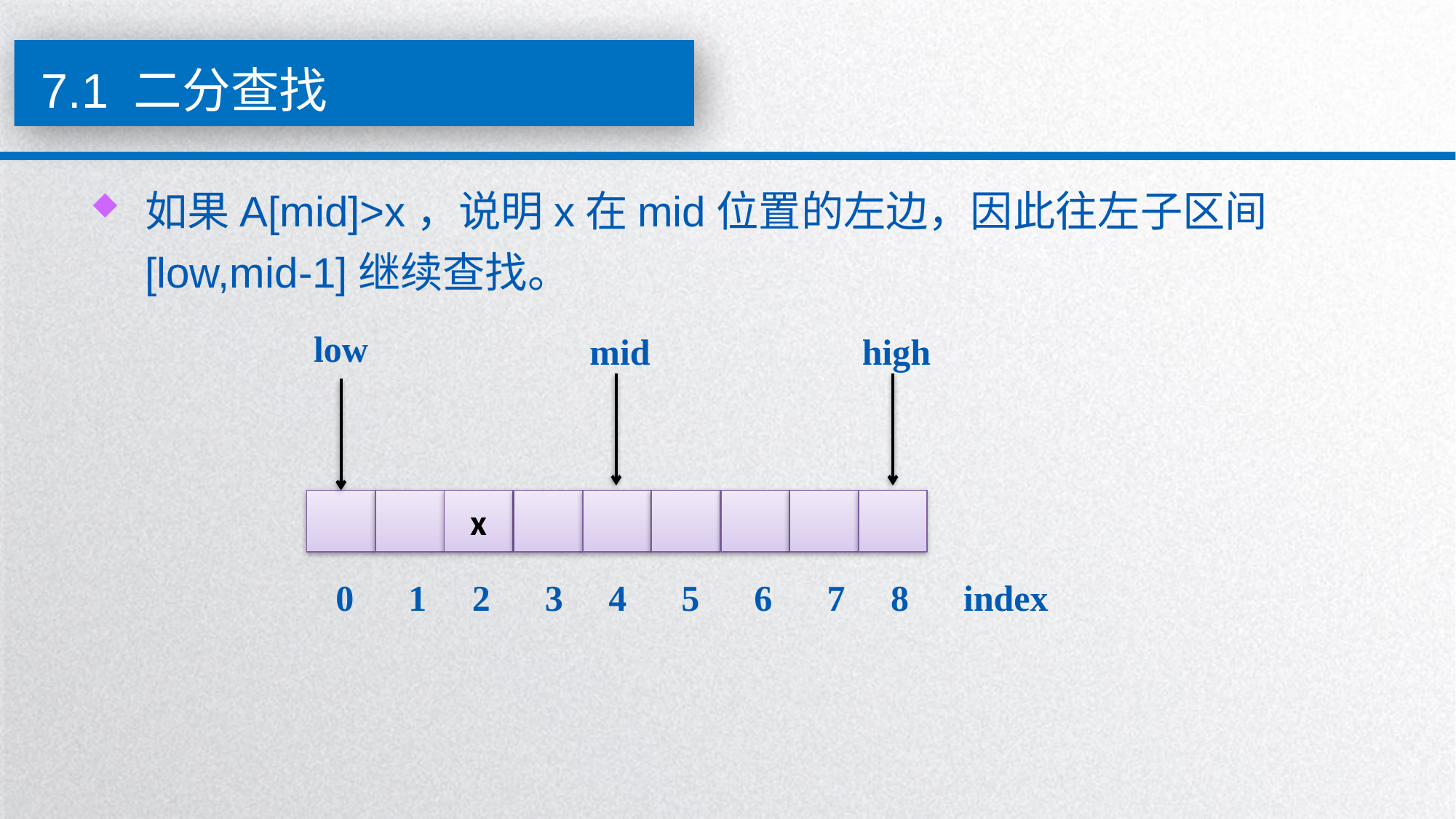

7.1 二分查找
如果A[mid]>x，说明x在mid位置的左边，因此往左子区间[low,mid-1]继续查找。
low
mid
high

x

  0      1     2      3     4      5      6      7     8      index